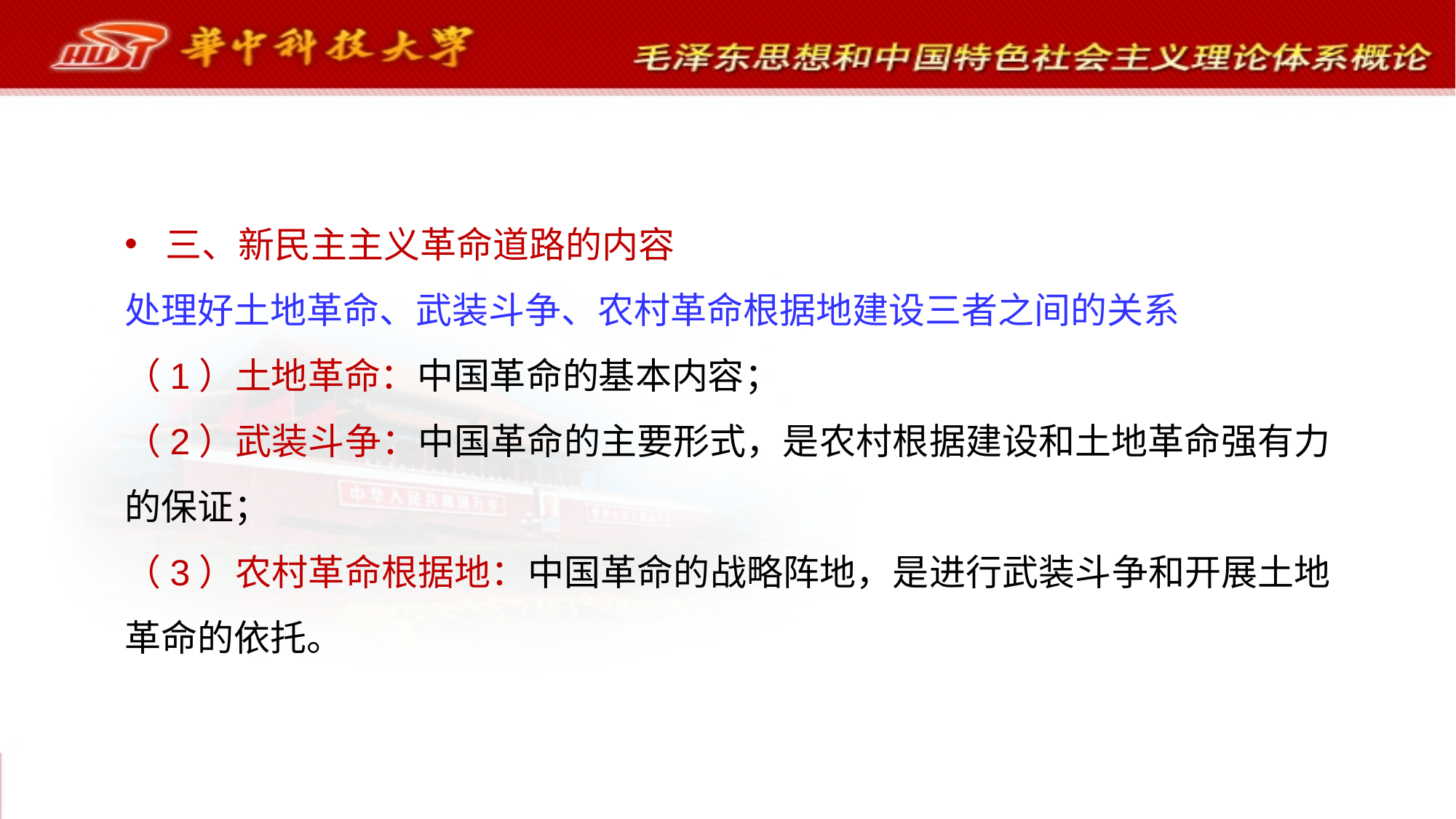

三、新民主主义革命道路的内容
处理好土地革命、武装斗争、农村革命根据地建设三者之间的关系
（1）土地革命：中国革命的基本内容；
（2）武装斗争：中国革命的主要形式，是农村根据建设和土地革命强有力的保证；
（3）农村革命根据地：中国革命的战略阵地，是进行武装斗争和开展土地革命的依托。